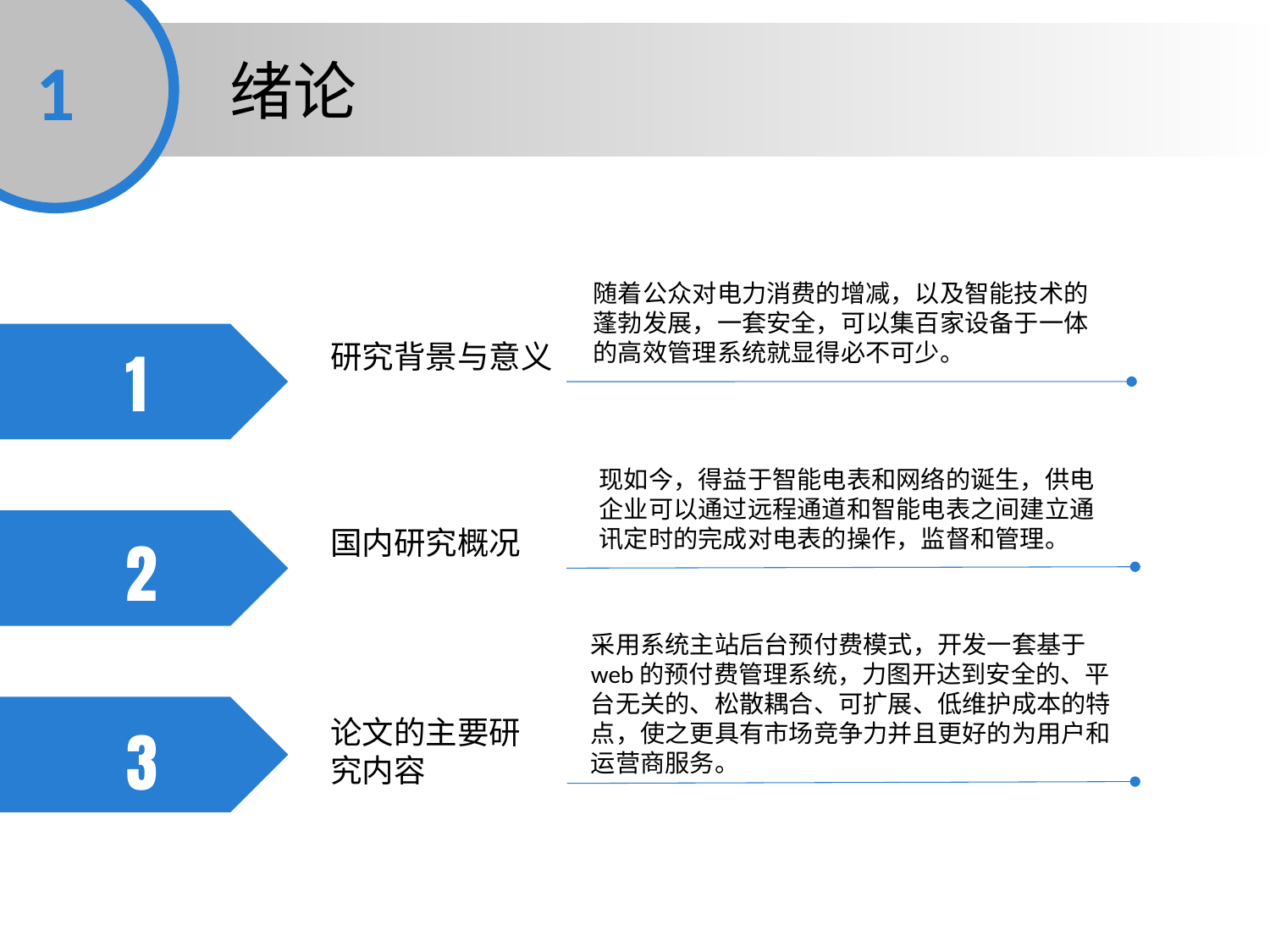

1

绪论
随着公众对电力消费的增减，以及智能技术的蓬勃发展，一套安全，可以集百家设备于一体的高效管理系统就显得必不可少。

1
研究背景与意义
现如今，得益于智能电表和网络的诞生，供电企业可以通过远程通道和智能电表之间建立通讯定时的完成对电表的操作，监督和管理。

2
国内研究概况
采用系统主站后台预付费模式，开发一套基于web的预付费管理系统，力图开达到安全的、平台无关的、松散耦合、可扩展、低维护成本的特点，使之更具有市场竞争力并且更好的为用户和运营商服务。

3
论文的主要研究内容